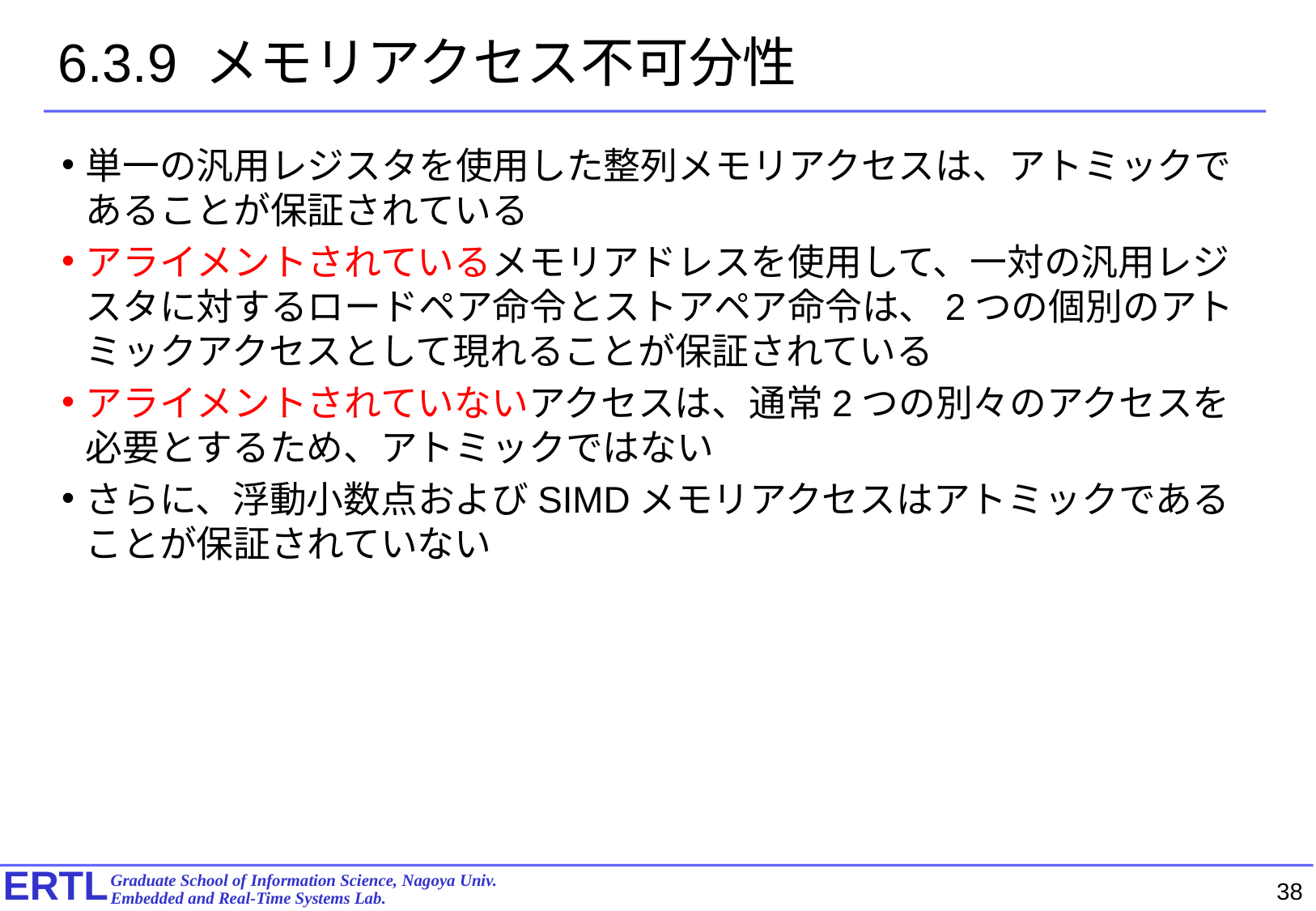

# 6.3.9 メモリアクセス不可分性
単一の汎用レジスタを使用した整列メモリアクセスは、アトミックであることが保証されている
アライメントされているメモリアドレスを使用して、一対の汎用レジスタに対するロードペア命令とストアペア命令は、2つの個別のアトミックアクセスとして現れることが保証されている
アライメントされていないアクセスは、通常2つの別々のアクセスを必要とするため、アトミックではない
さらに、浮動小数点およびSIMDメモリアクセスはアトミックであることが保証されていない
38